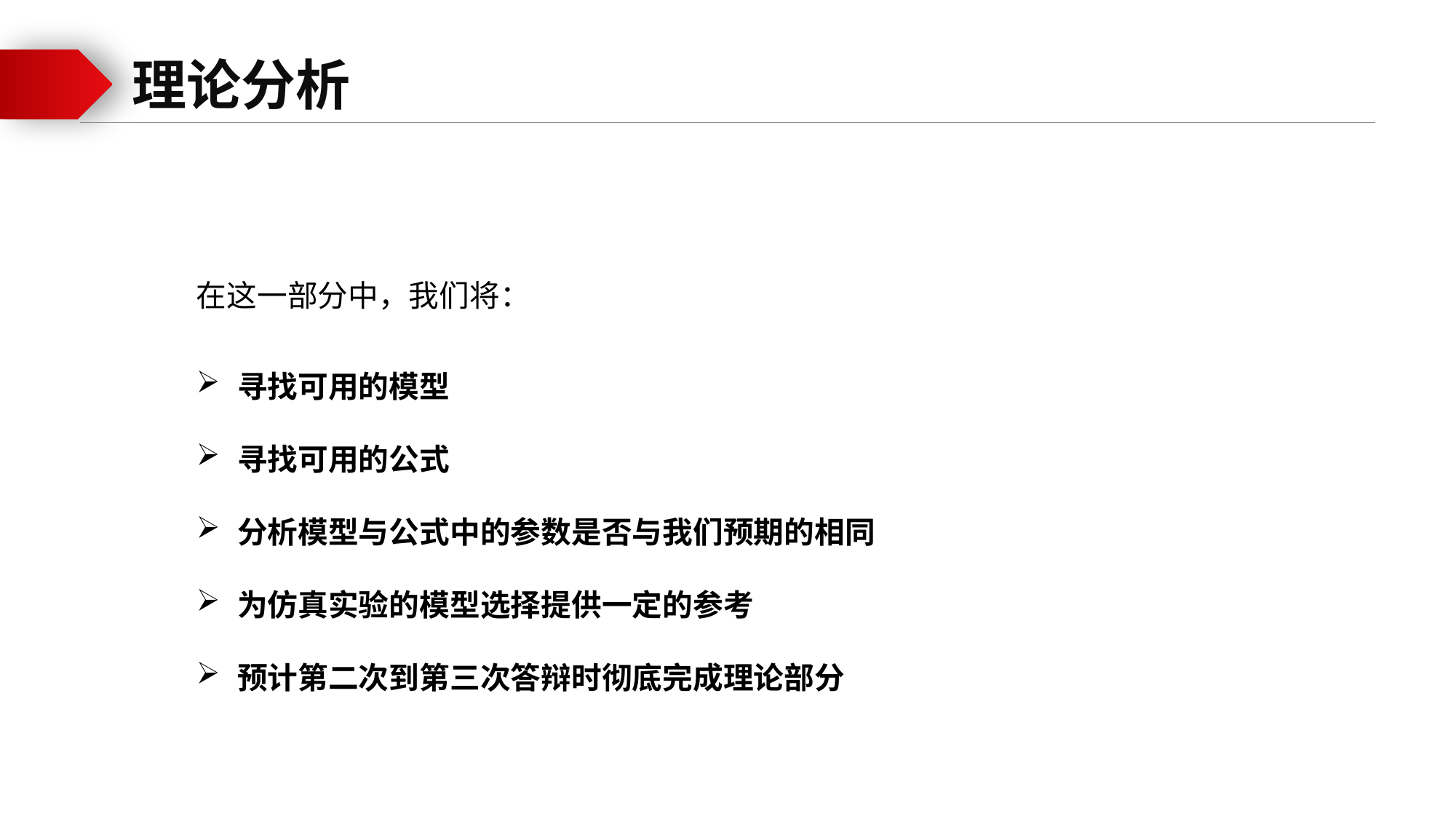

理论分析

在这一部分中，我们将：

寻找可用的模型

寻找可用的公式

分析模型与公式中的参数是否与我们预期的相同

为仿真实验的模型选择提供一定的参考

预计第二次到第三次答辩时彻底完成理论部分